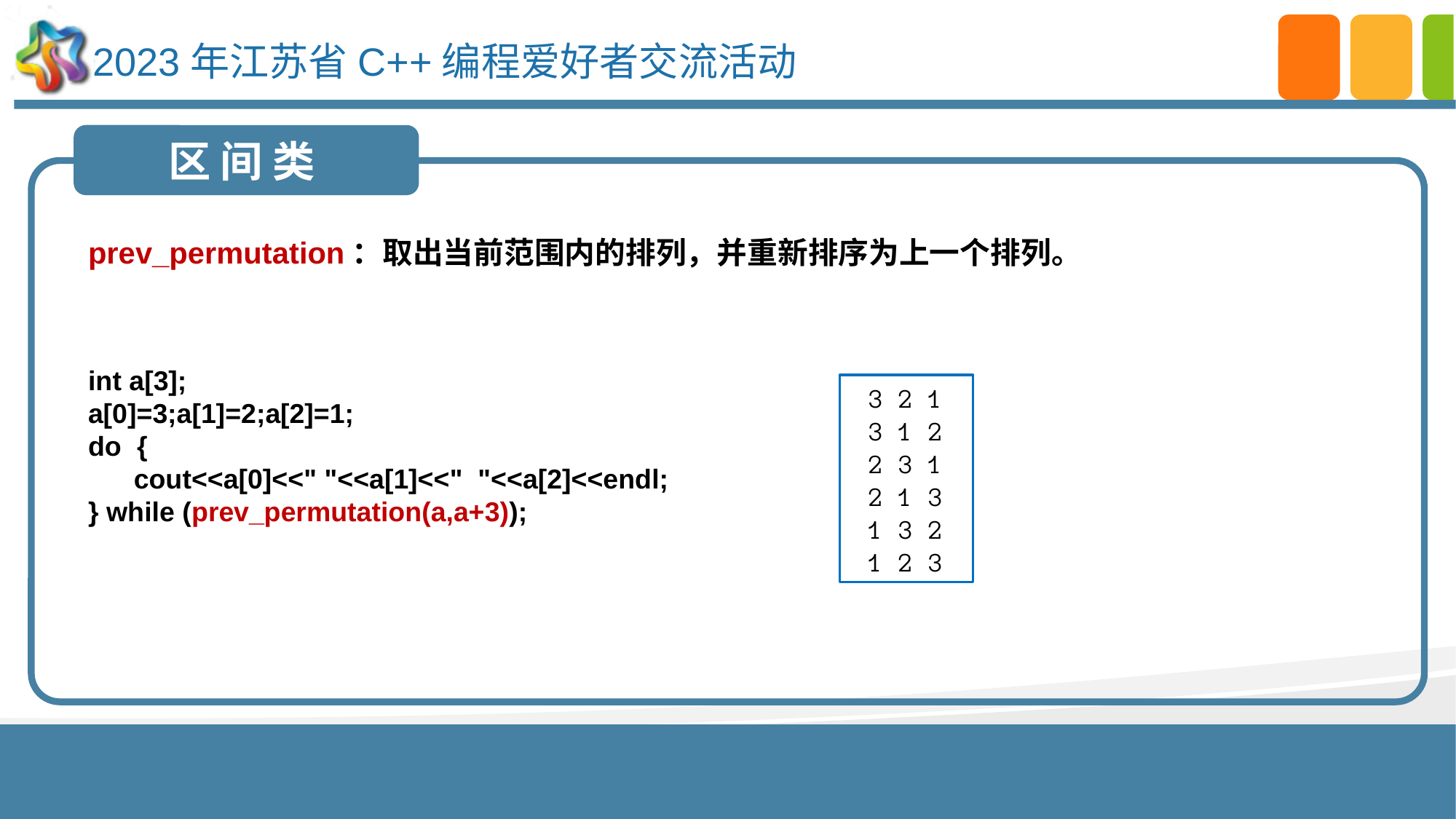

区 间 类
prev_permutation：取出当前范围内的排列，并重新排序为上一个排列。
int a[3];
a[0]=3;a[1]=2;a[2]=1;
do  {
      cout<<a[0]<<" "<<a[1]<<"  "<<a[2]<<endl;
} while (prev_permutation(a,a+3));
3 2 1
3 1 2
2 3 1
2 1 3
1 3 2
1 2 3